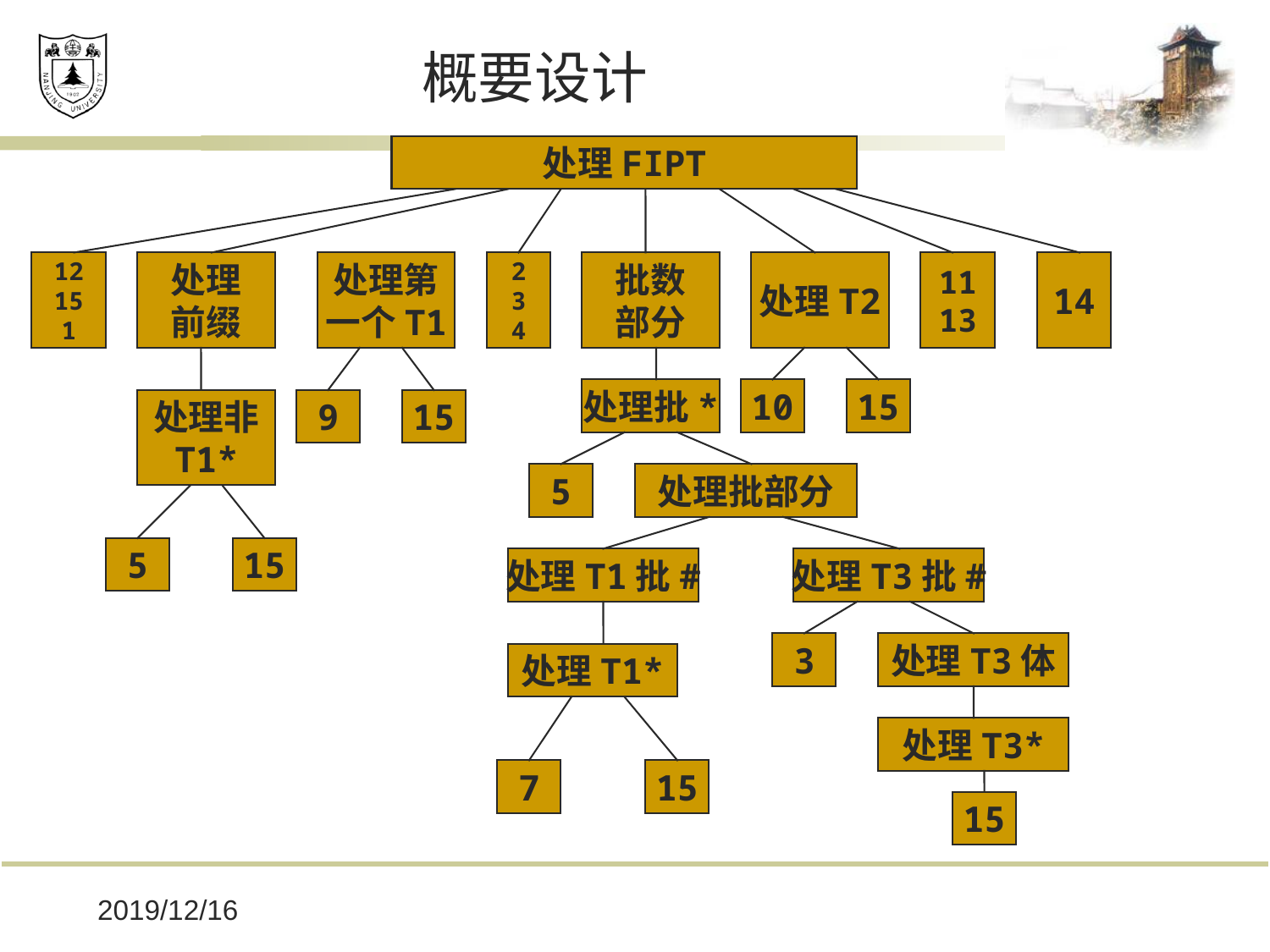

# 概要设计
处理FIPT

12
15
1
处理
前缀
处理第
一个T1
2
3
4
批数
部分
处理T2
11
13
14

处理批*
10
15
处理非
T1*
9
15

5
处理批部分

5
15
处理T1批#
处理T3批#

3
处理T3体
处理T1*

处理T3*
7
15

15
2019/12/16